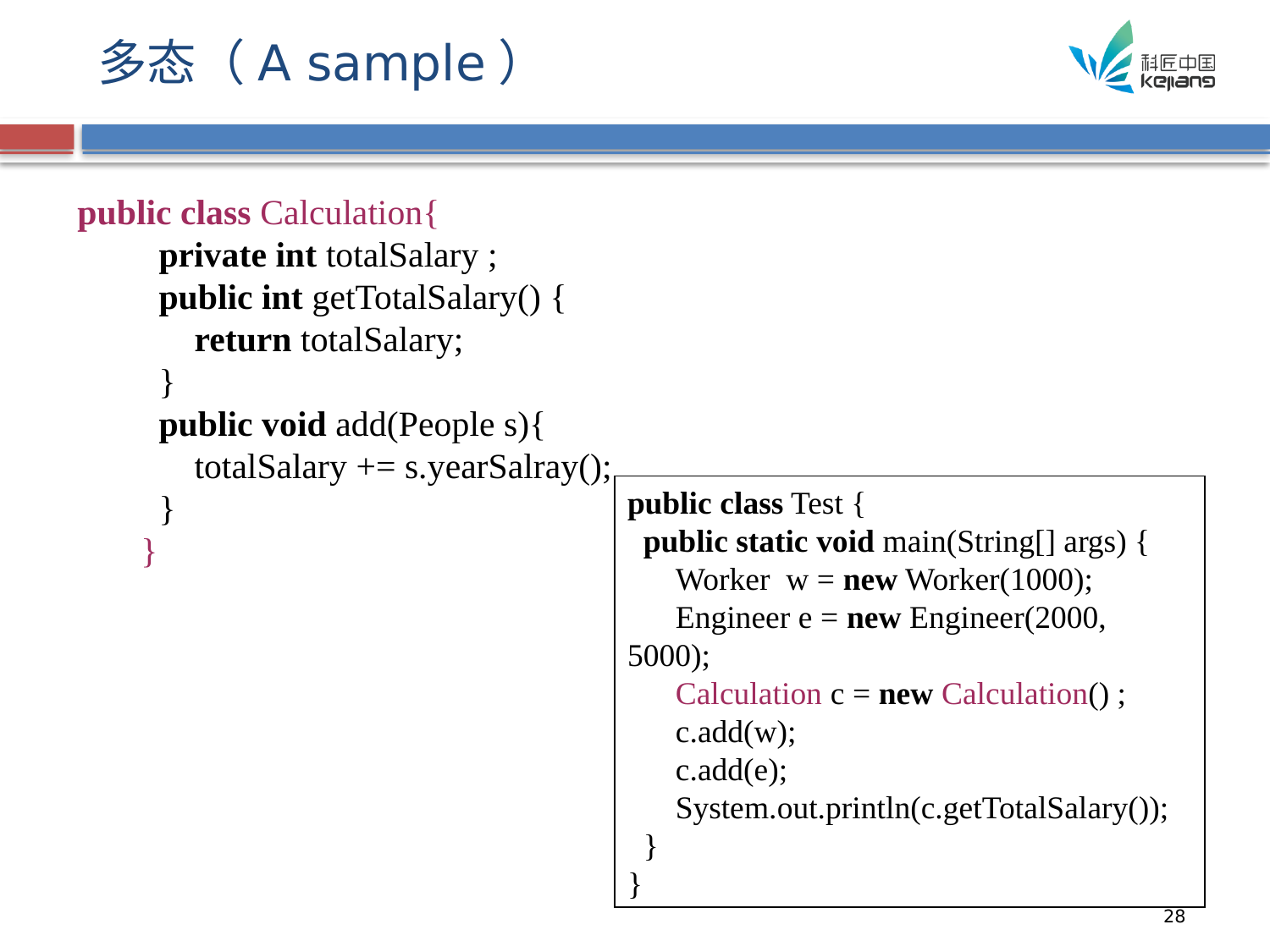

# 多态（A sample）
public class Calculation{
  private int totalSalary ;
  public int getTotalSalary() {
      return totalSalary;
  }
  public void add(People s){
      totalSalary += s.yearSalray();
  }
}

public class Test {
  public static void main(String[] args) {
      Worker  w = new Worker(1000);
      Engineer e = new Engineer(2000, 5000);
      Calculation c = new Calculation() ;
      c.add(w);
      c.add(e);
      System.out.println(c.getTotalSalary());
  }
}
28